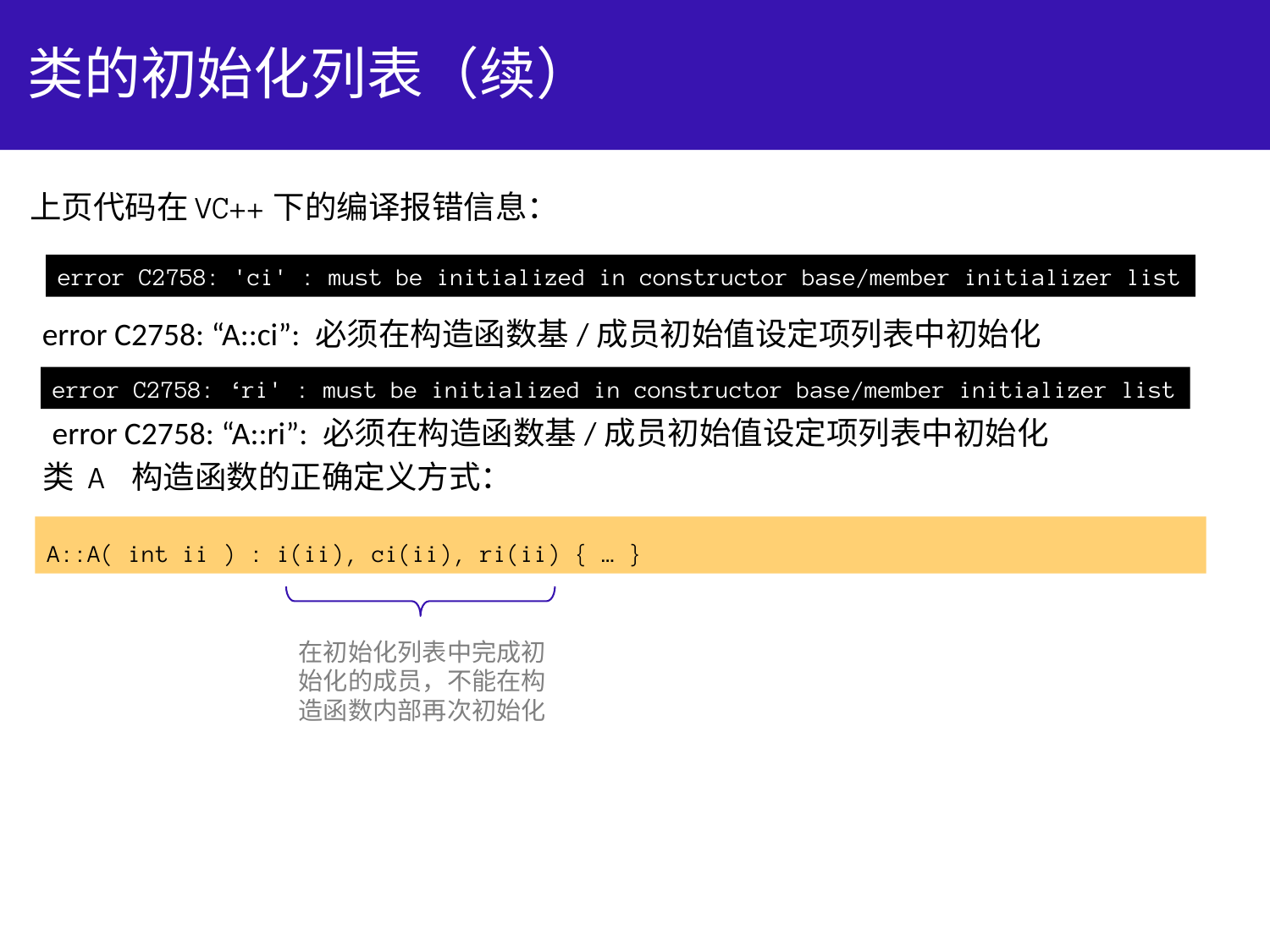

# 类的初始化列表（续）
 上页代码在VC++下的编译报错信息：
error C2758: 'ci' : must be initialized in constructor base/member initializer list
error C2758: “A::ci”: 必须在构造函数基/成员初始值设定项列表中初始化
error C2758: ‘ri' : must be initialized in constructor base/member initializer list
error C2758: “A::ri”: 必须在构造函数基/成员初始值设定项列表中初始化
类 A 构造函数的正确定义方式：

A::A( int ii ) : i(ii), ci(ii), ri(ii) { … }
在初始化列表中完成初始化的成员，不能在构造函数内部再次初始化
55